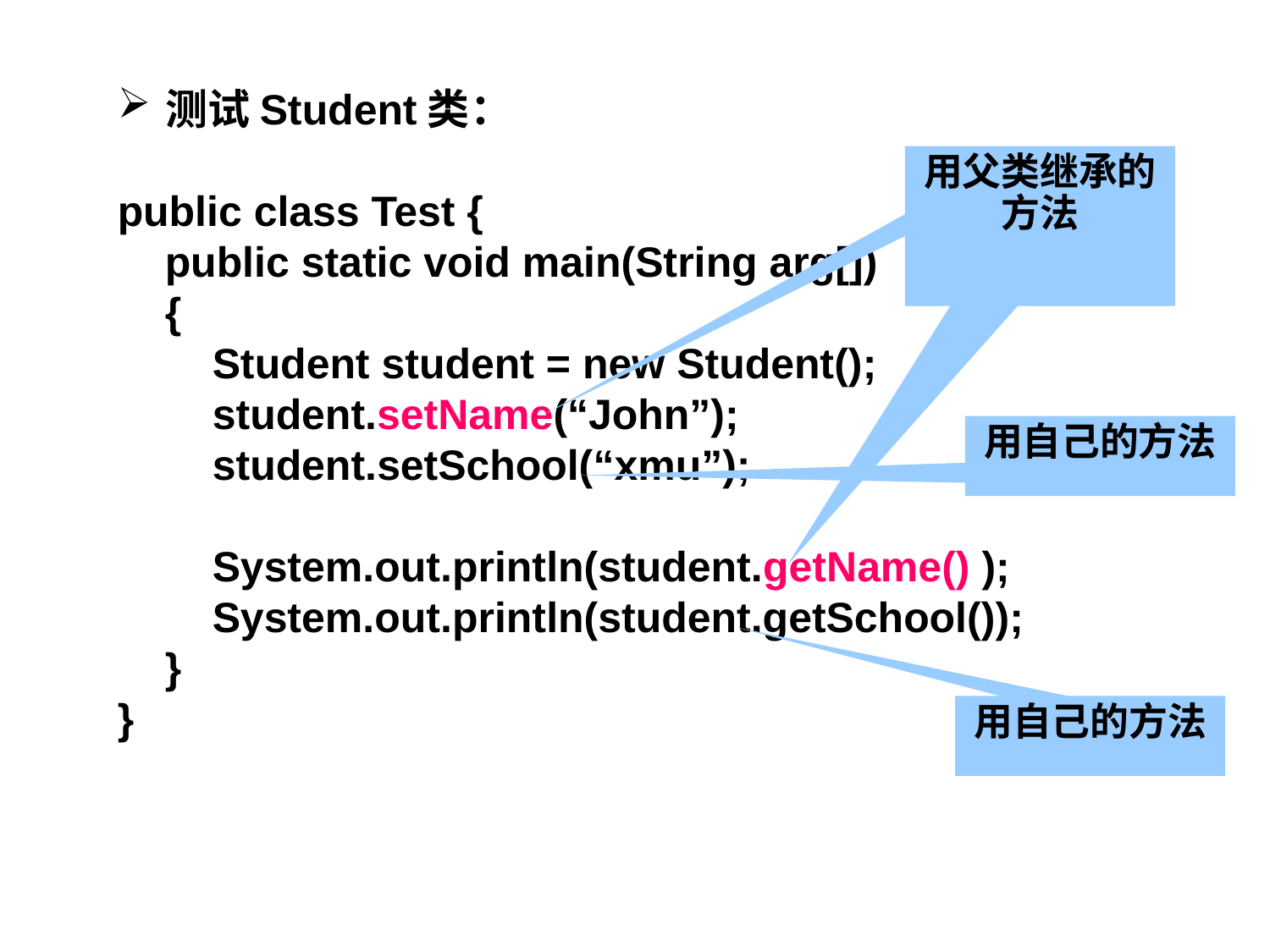

测试Student类：

public class Test {
    public static void main(String arg[])
    {
        Student student = new Student();
        student.setName(“John”);
        student.setSchool(“xmu”);

        System.out.println(student.getName() );
        System.out.println(student.getSchool());
    }
}

用父类继承的方法

用自己的方法
用自己的方法